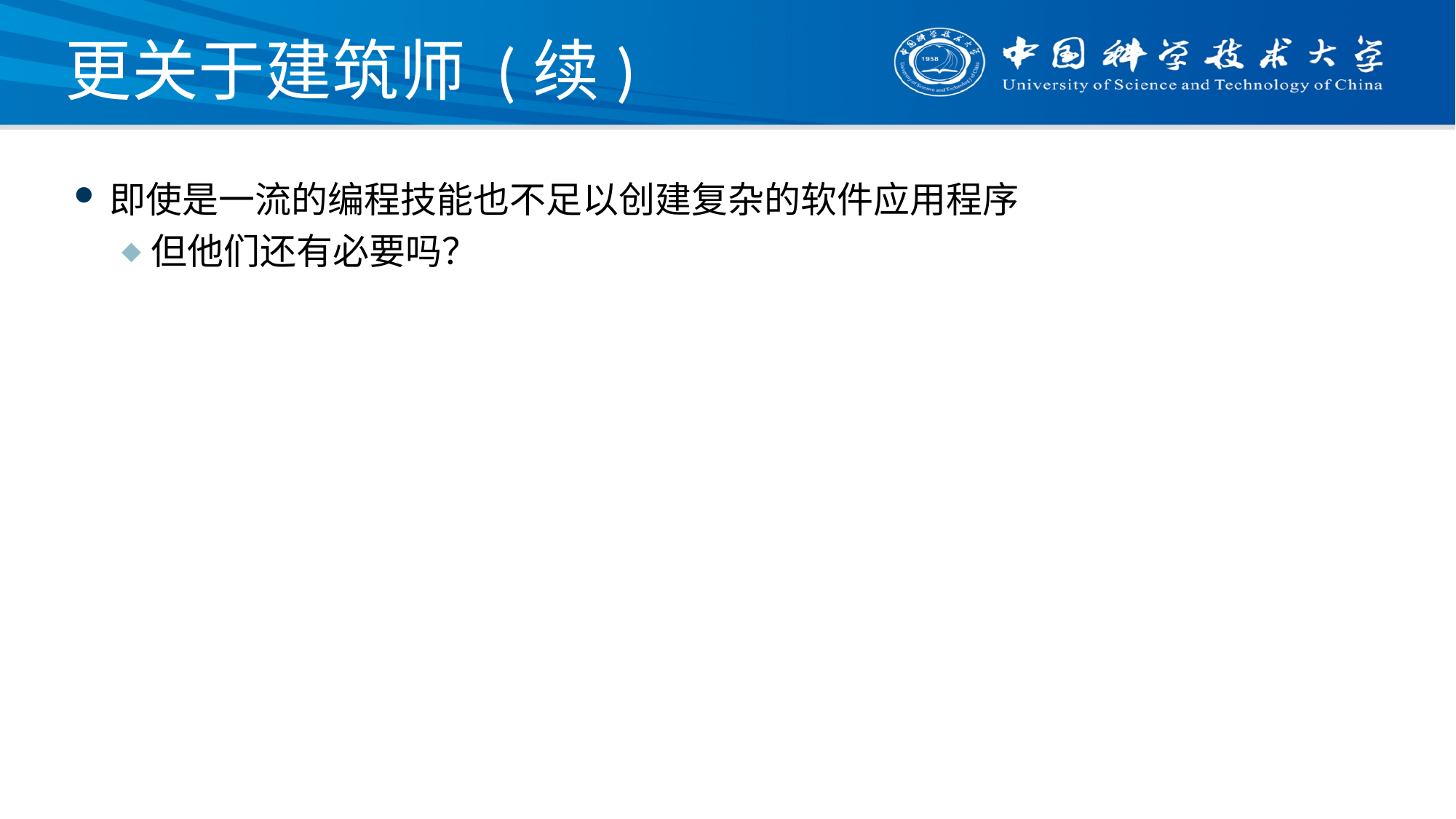

# 更关于建筑师 (续)
即使是一流的编程技能也不足以创建复杂的软件应用程序
但他们还有必要吗？